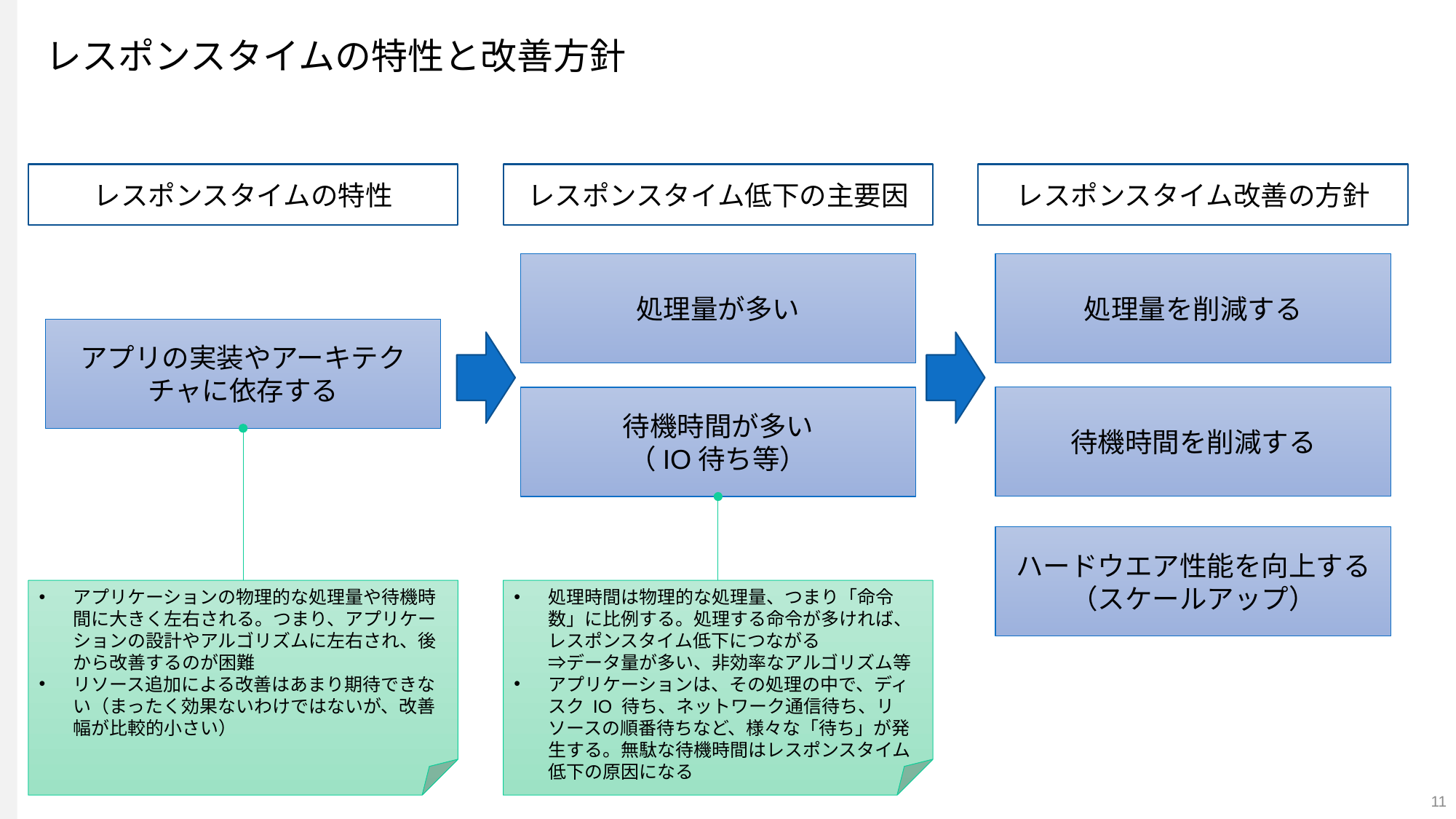

# レスポンスタイムの特性と改善方針

レスポンスタイムの特性
レスポンスタイム低下の主要因
レスポンスタイム改善の方針
処理量が多い
処理量を削減する
アプリの実装やアーキテクチャに依存する

待機時間を削減する
待機時間が多い
（IO待ち等）
ハードウエア性能を向上する
（スケールアップ）
アプリケーションの物理的な処理量や待機時間に大きく左右される。つまり、アプリケーションの設計やアルゴリズムに左右され、後から改善するのが困難
リソース追加による改善はあまり期待できない（まったく効果ないわけではないが、改善幅が比較的小さい）
処理時間は物理的な処理量、つまり「命令数」に比例する。処理する命令が多ければ、レスポンスタイム低下につながる
⇒データ量が多い、非効率なアルゴリズム等
アプリケーションは、その処理の中で、ディスク IO 待ち、ネットワーク通信待ち、リソースの順番待ちなど、様々な「待ち」が発生する。無駄な待機時間はレスポンスタイム低下の原因になる

11